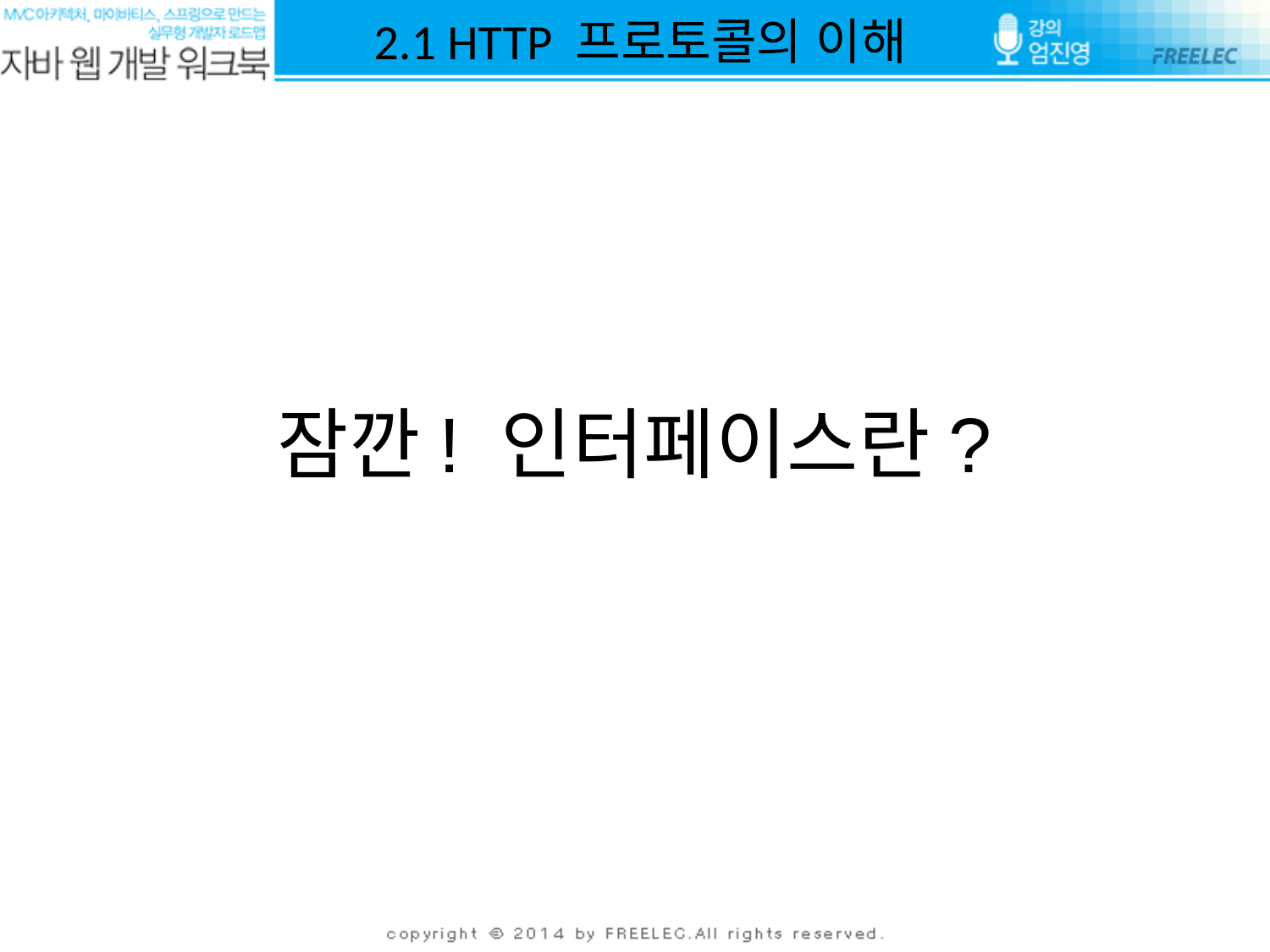

# 2.1 HTTP 프로토콜의 이해
잠깐! 인터페이스란?